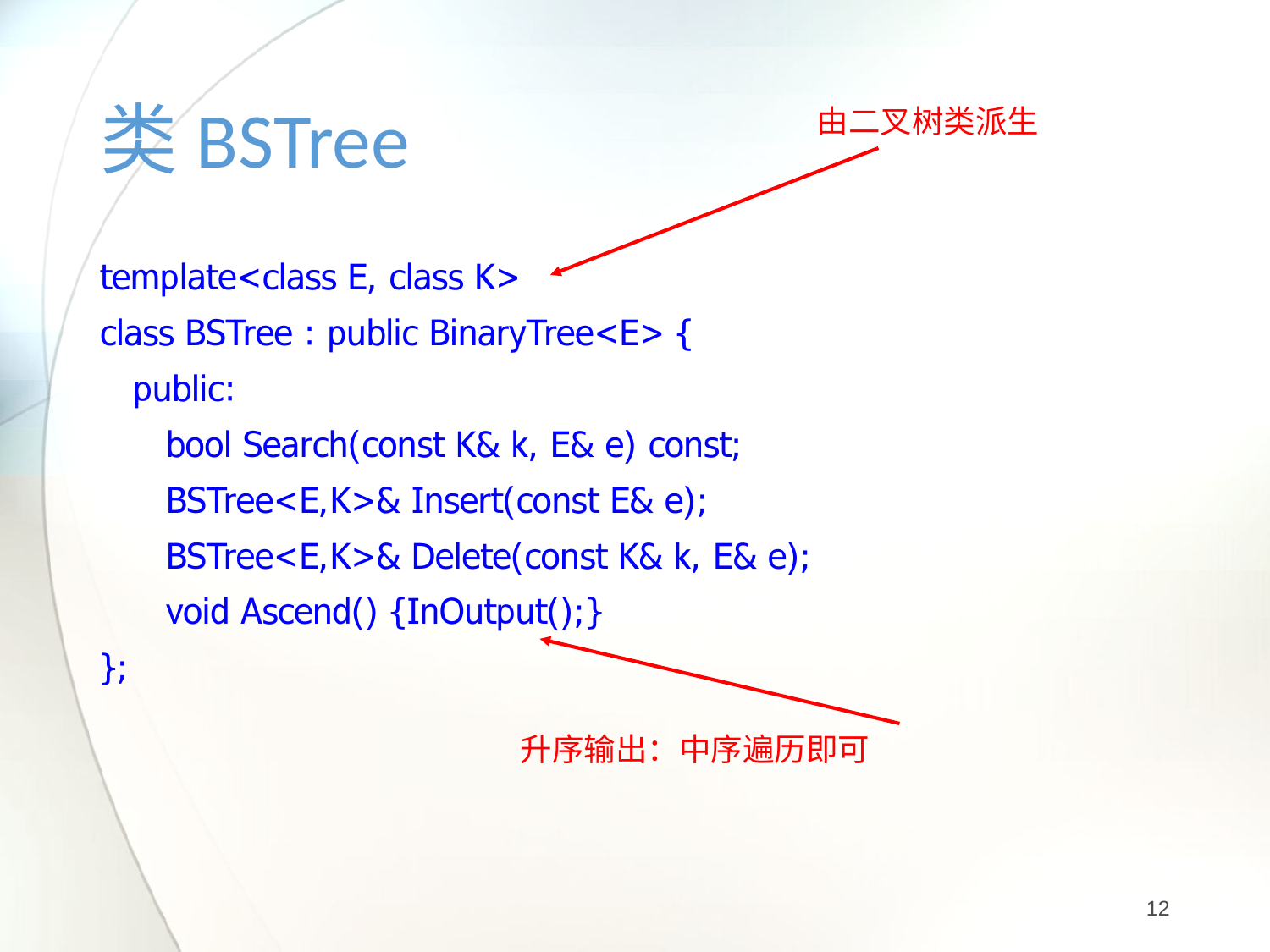

# 类BSTree
由二叉树类派生

template<class E, class K>
class BSTree : public BinaryTree<E> {
   public:
      bool Search(const K& k, E& e) const;
      BSTree<E,K>& Insert(const E& e);
      BSTree<E,K>& Delete(const K& k, E& e);
      void Ascend() {InOutput();}
};

升序输出：中序遍历即可
12